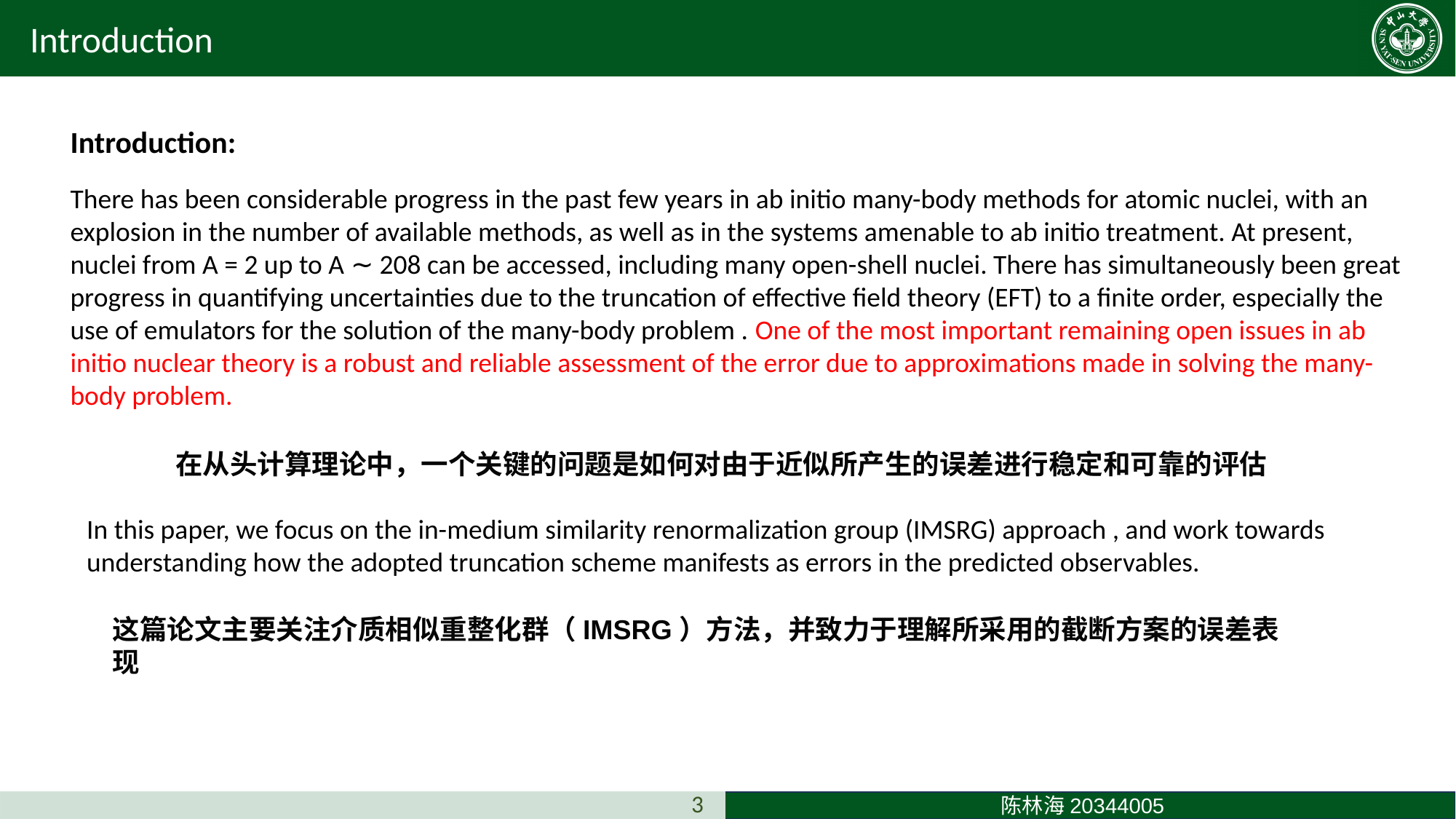

Introduction
Introduction:
There has been considerable progress in the past few years in ab initio many-body methods for atomic nuclei, with an explosion in the number of available methods, as well as in the systems amenable to ab initio treatment. At present, nuclei from A = 2 up to A ∼ 208 can be accessed, including many open-shell nuclei. There has simultaneously been great progress in quantifying uncertainties due to the truncation of effective field theory (EFT) to a finite order, especially the use of emulators for the solution of the many-body problem . One of the most important remaining open issues in ab initio nuclear theory is a robust and reliable assessment of the error due to approximations made in solving the many-body problem.
在从头计算理论中，一个关键的问题是如何对由于近似所产生的误差进行稳定和可靠的评估
In this paper, we focus on the in-medium similarity renormalization group (IMSRG) approach , and work towards understanding how the adopted truncation scheme manifests as errors in the predicted observables.
这篇论文主要关注介质相似重整化群（IMSRG）方法，并致力于理解所采用的截断方案的误差表现